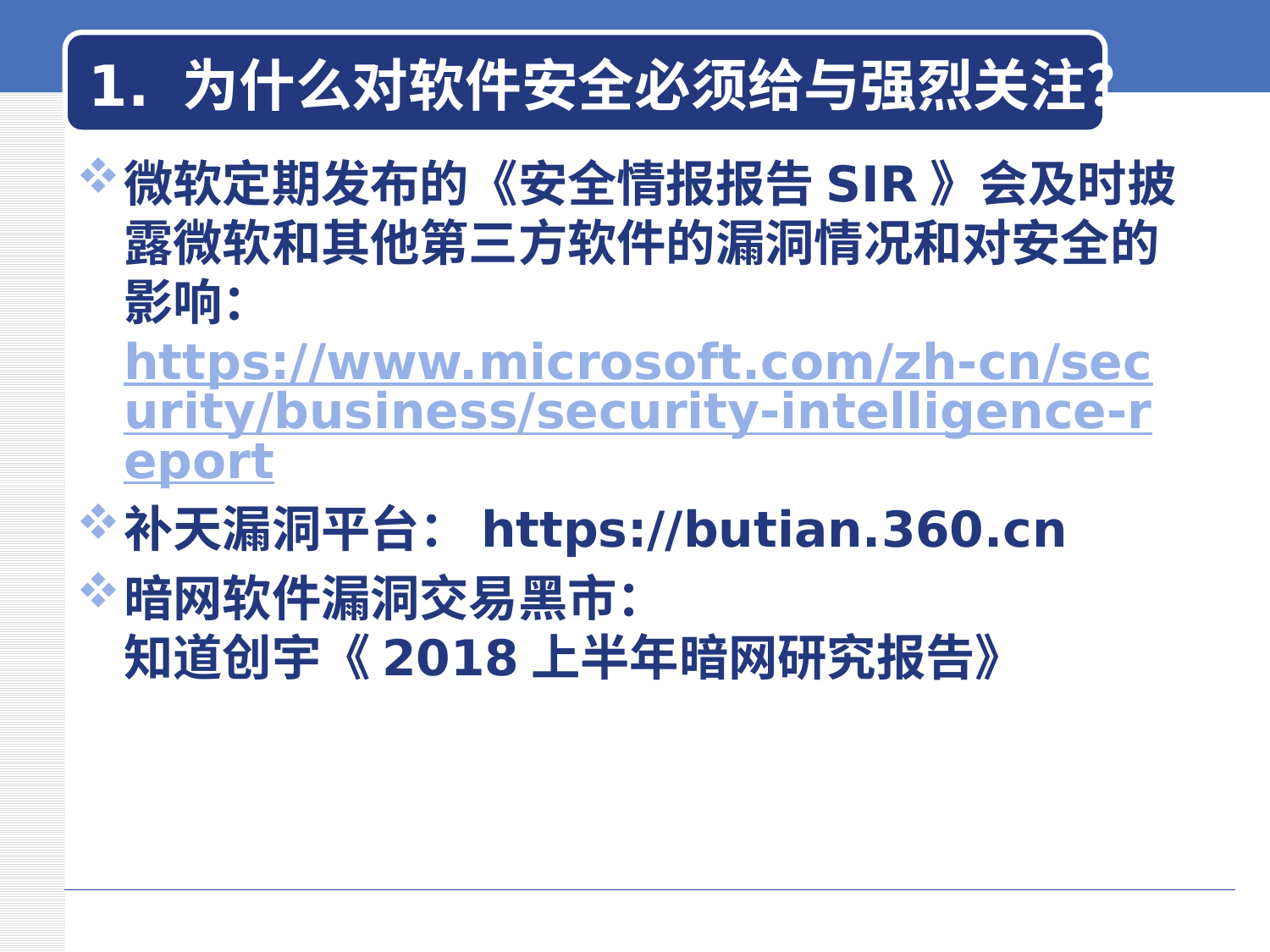

# 1. 为什么对软件安全必须给与强烈关注？
微软定期发布的《安全情报报告SIR》会及时披露微软和其他第三方软件的漏洞情况和对安全的影响： https://www.microsoft.com/zh-cn/security/business/security-intelligence-report
补天漏洞平台：https://butian.360.cn
暗网软件漏洞交易黑市：
知道创宇《2018上半年暗网研究报告》